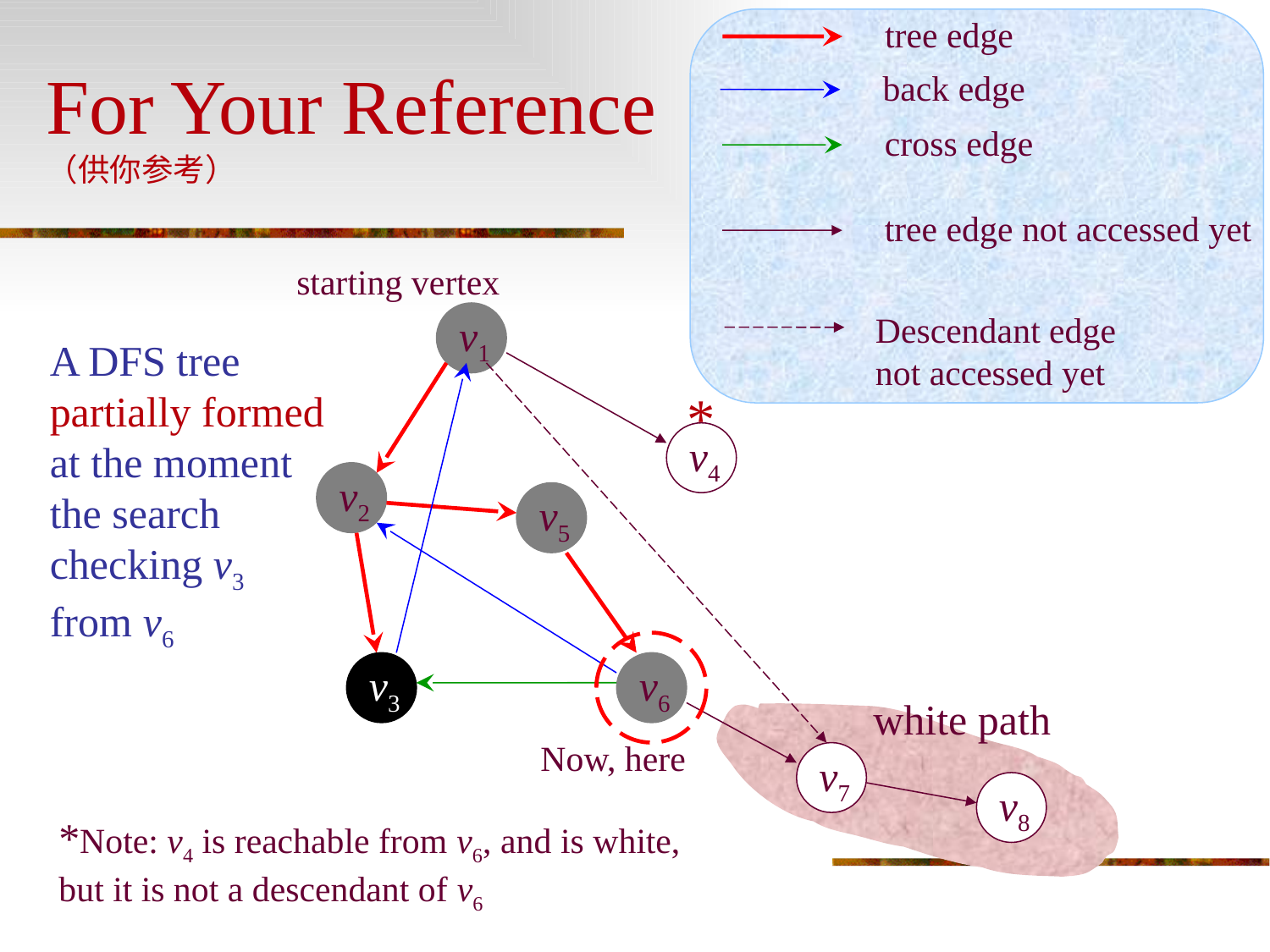

tree edge

back edge

cross edge

tree edge not accessed yet

Descendant edge not accessed yet

# For Your Reference （供你参考）
starting vertex

v1
A DFS tree partially formed at the moment the search checking v3  from v6

*

v4

v2

v5

v3

v6

white path

Now, here

v7

v8

*Note: v4 is reachable from v6, and is white, but it is not a descendant of v6